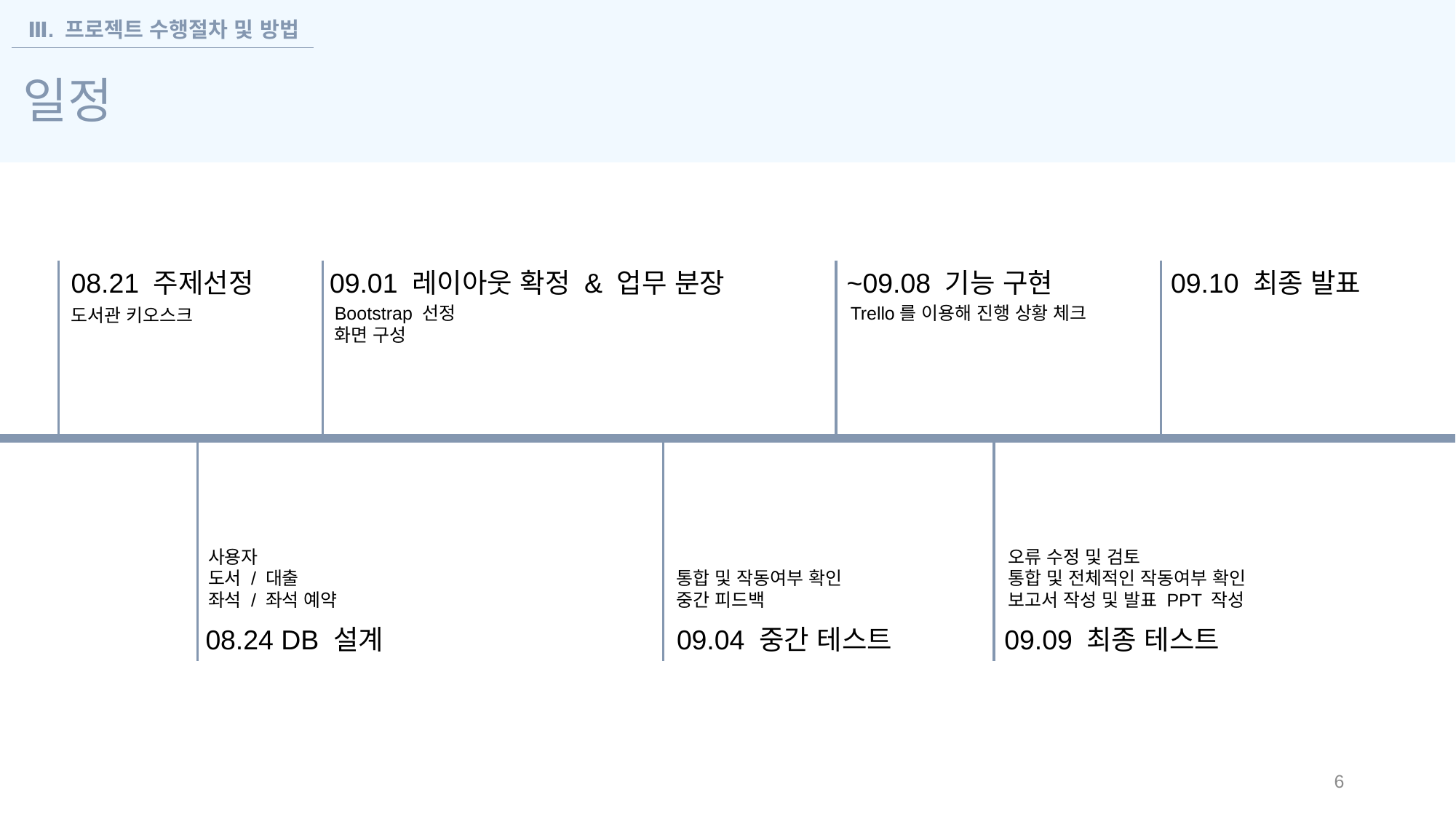

Ⅲ. 프로젝트 수행절차 및 방법
일정
08.21 주제선정
09.01 레이아웃 확정 & 업무 분장
09.10 최종 발표
~09.08 기능 구현
Bootstrap 선정
화면 구성
Trello를 이용해 진행 상황 체크
도서관 키오스크
오류 수정 및 검토
통합 및 전체적인 작동여부 확인
보고서 작성 및 발표 PPT 작성
사용자
도서 / 대출
좌석 / 좌석 예약
통합 및 작동여부 확인
중간 피드백
09.09 최종 테스트
08.24 DB 설계
09.04 중간 테스트
6